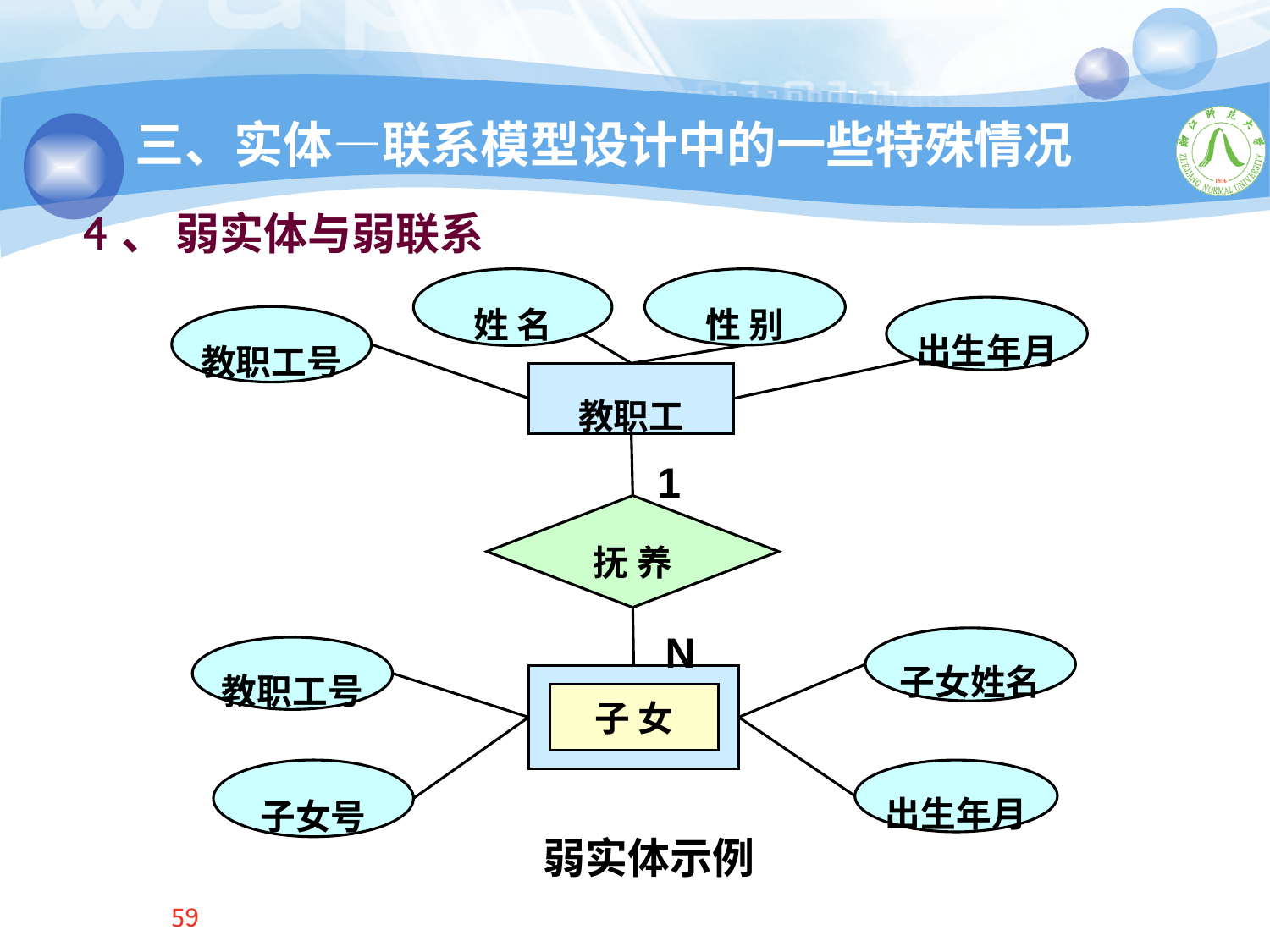

三、实体—联系模型设计中的一些特殊情况
  4、 弱实体与弱联系
姓 名
性 别
出生年月
教职工号
教职工
1
抚 养
N
子女姓名
教职工号

子 女
子女号
出生年月
弱实体示例
59